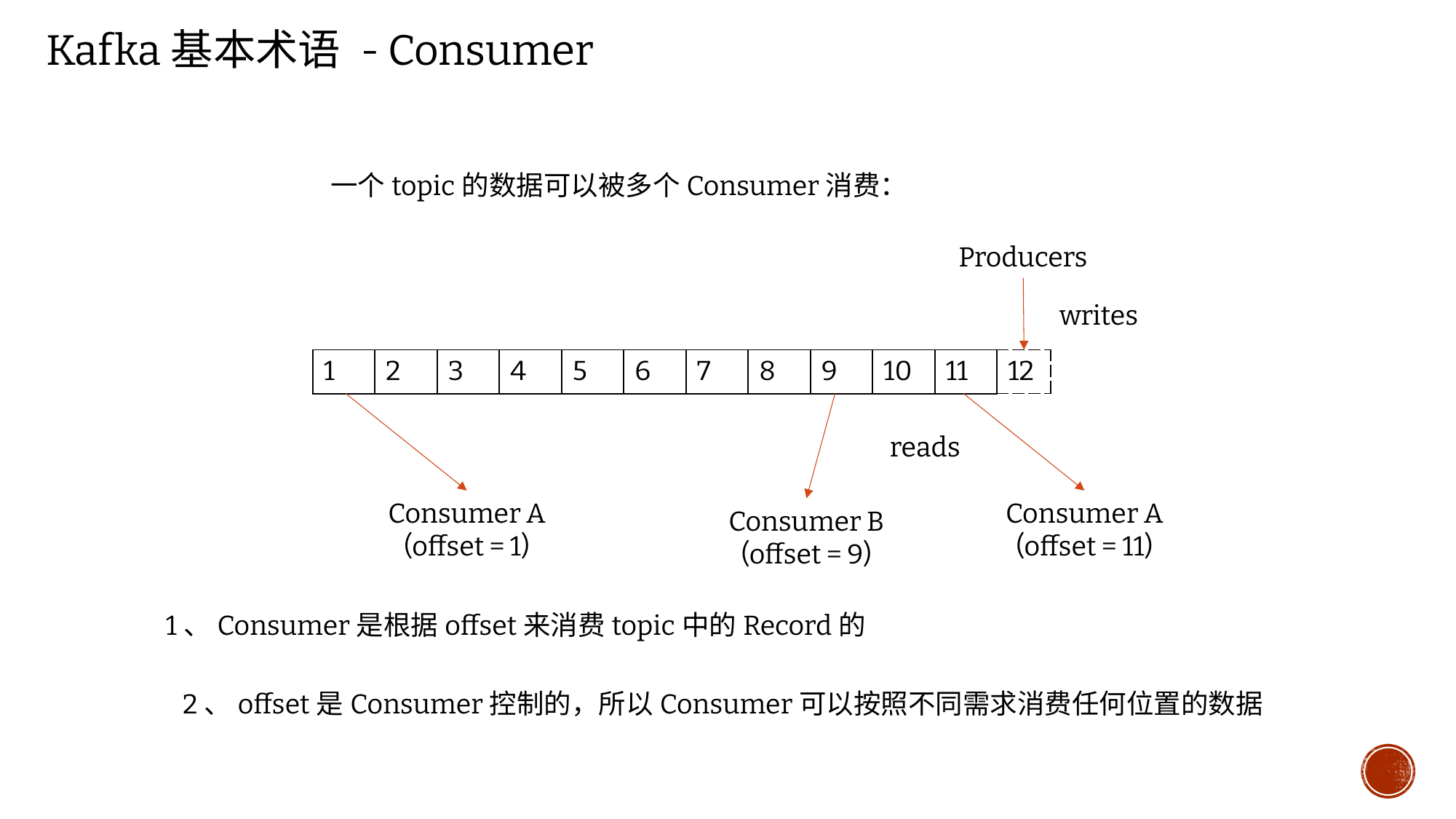

Kafka基本术语 - Consumer
一个topic的数据可以被多个Consumer消费：
Producers
writes
| 1 | 2 | 3 | 4 | 5 | 6 | 7 | 8 | 9 | 10 | 11 |
| --- | --- | --- | --- | --- | --- | --- | --- | --- | --- | --- |
| 12 |
| --- |
reads
Consumer A
(offset = 1)
Consumer A
(offset = 11)
Consumer B
(offset = 9)
1、Consumer是根据offset来消费topic中的Record的
2、offset是Consumer控制的，所以Consumer可以按照不同需求消费任何位置的数据